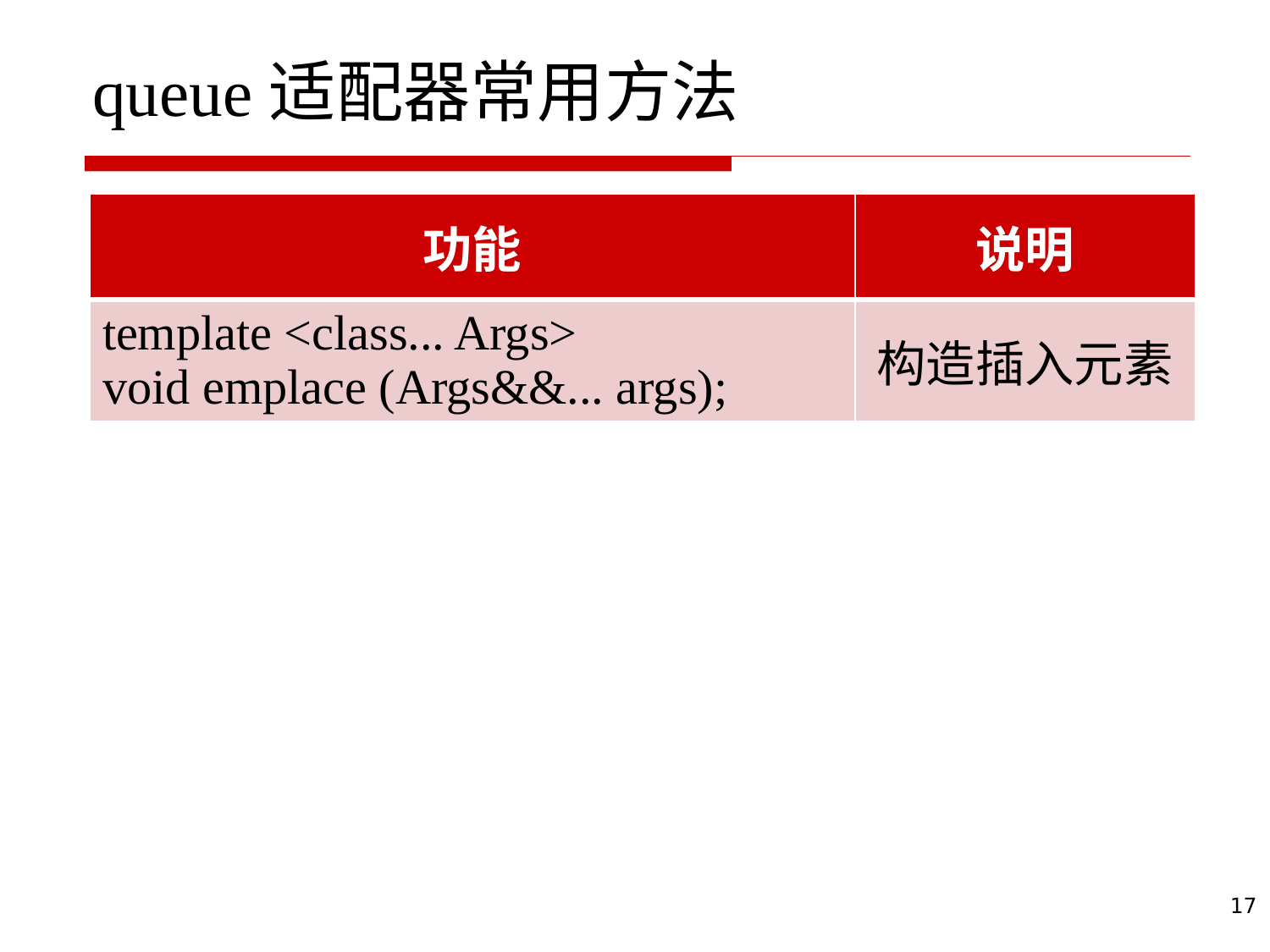

# queue适配器常用方法

| 功能 | 说明 |
| --- | --- |
| template <class... Args> void emplace (Args&&... args); | 构造插入元素 |
17